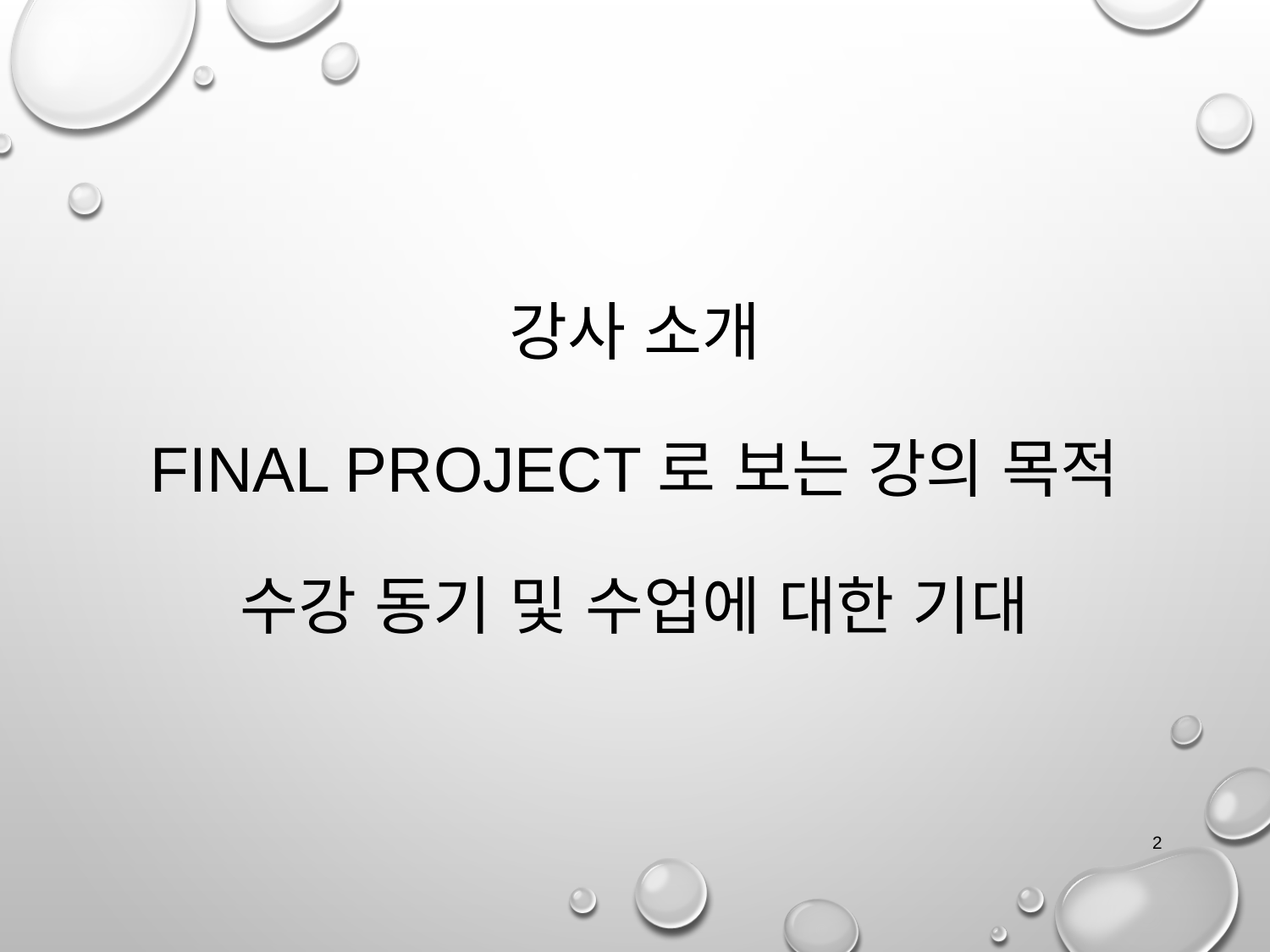

# 강사 소개 Final Project로 보는 강의 목적 수강 동기 및 수업에 대한 기대
2